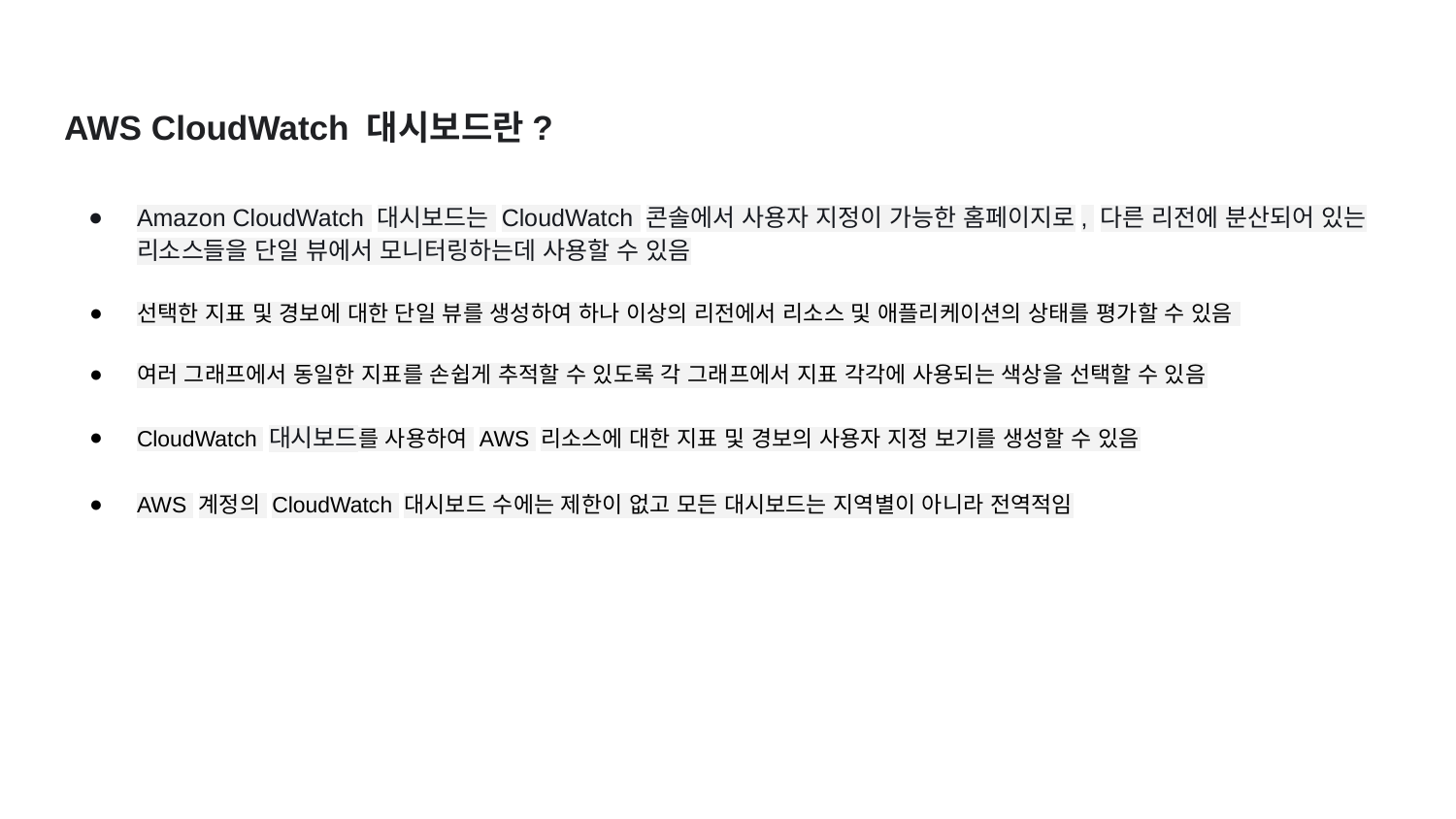

# AWS CloudWatch 대시보드란?
Amazon CloudWatch 대시보드는 CloudWatch 콘솔에서 사용자 지정이 가능한 홈페이지로, 다른 리전에 분산되어 있는 리소스들을 단일 뷰에서 모니터링하는데 사용할 수 있음

선택한 지표 및 경보에 대한 단일 뷰를 생성하여 하나 이상의 리전에서 리소스 및 애플리케이션의 상태를 평가할 수 있음

여러 그래프에서 동일한 지표를 손쉽게 추적할 수 있도록 각 그래프에서 지표 각각에 사용되는 색상을 선택할 수 있음

CloudWatch 대시보드를 사용하여 AWS 리소스에 대한 지표 및 경보의 사용자 지정 보기를 생성할 수 있음

AWS 계정의 CloudWatch 대시보드 수에는 제한이 없고 모든 대시보드는 지역별이 아니라 전역적임